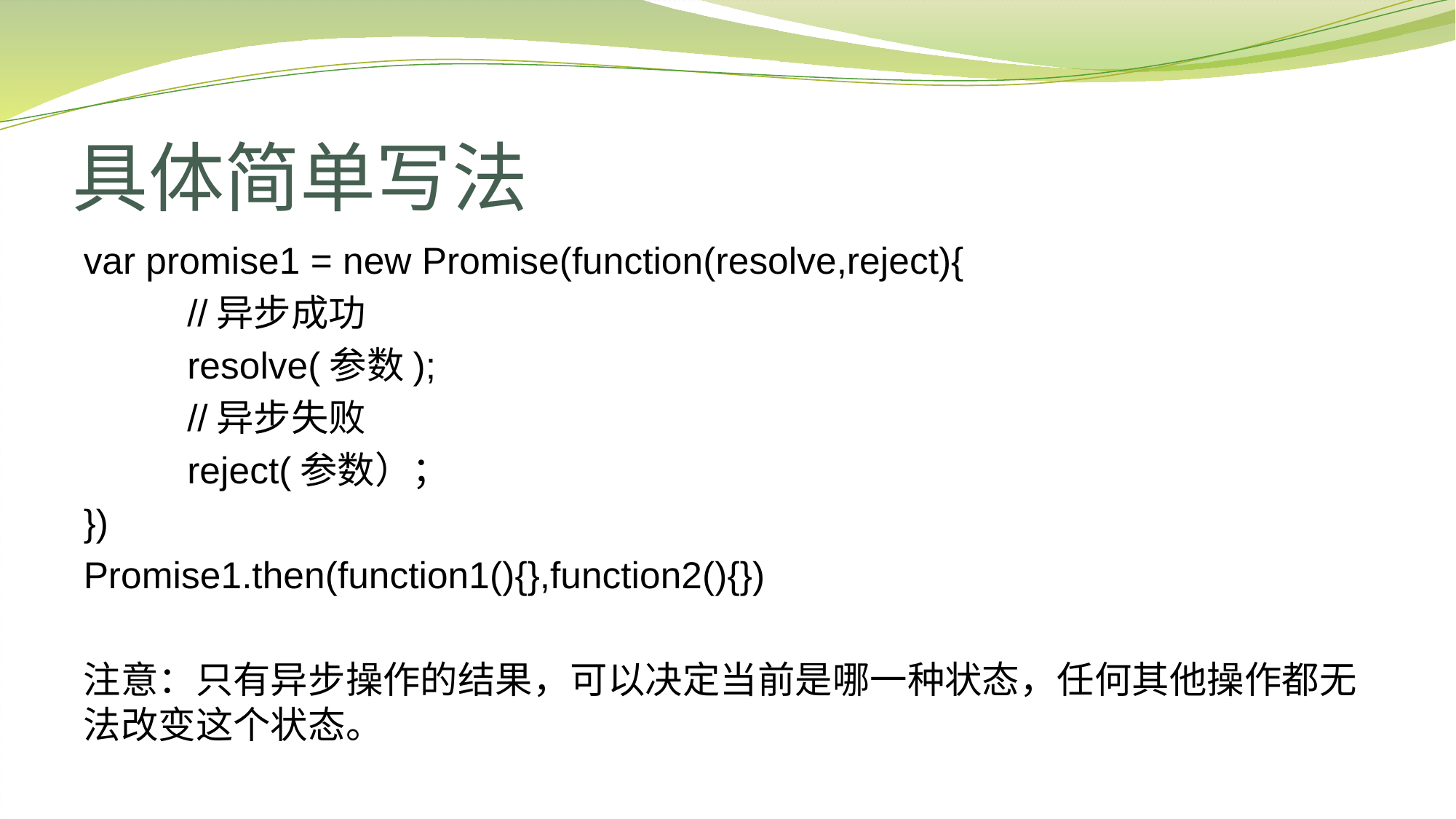

# 具体简单写法
var promise1 = new Promise(function(resolve,reject){
	//异步成功
	resolve(参数);
	//异步失败
	reject(参数）；
})
Promise1.then(function1(){},function2(){})

注意：只有异步操作的结果，可以决定当前是哪一种状态，任何其他操作都无法改变这个状态。